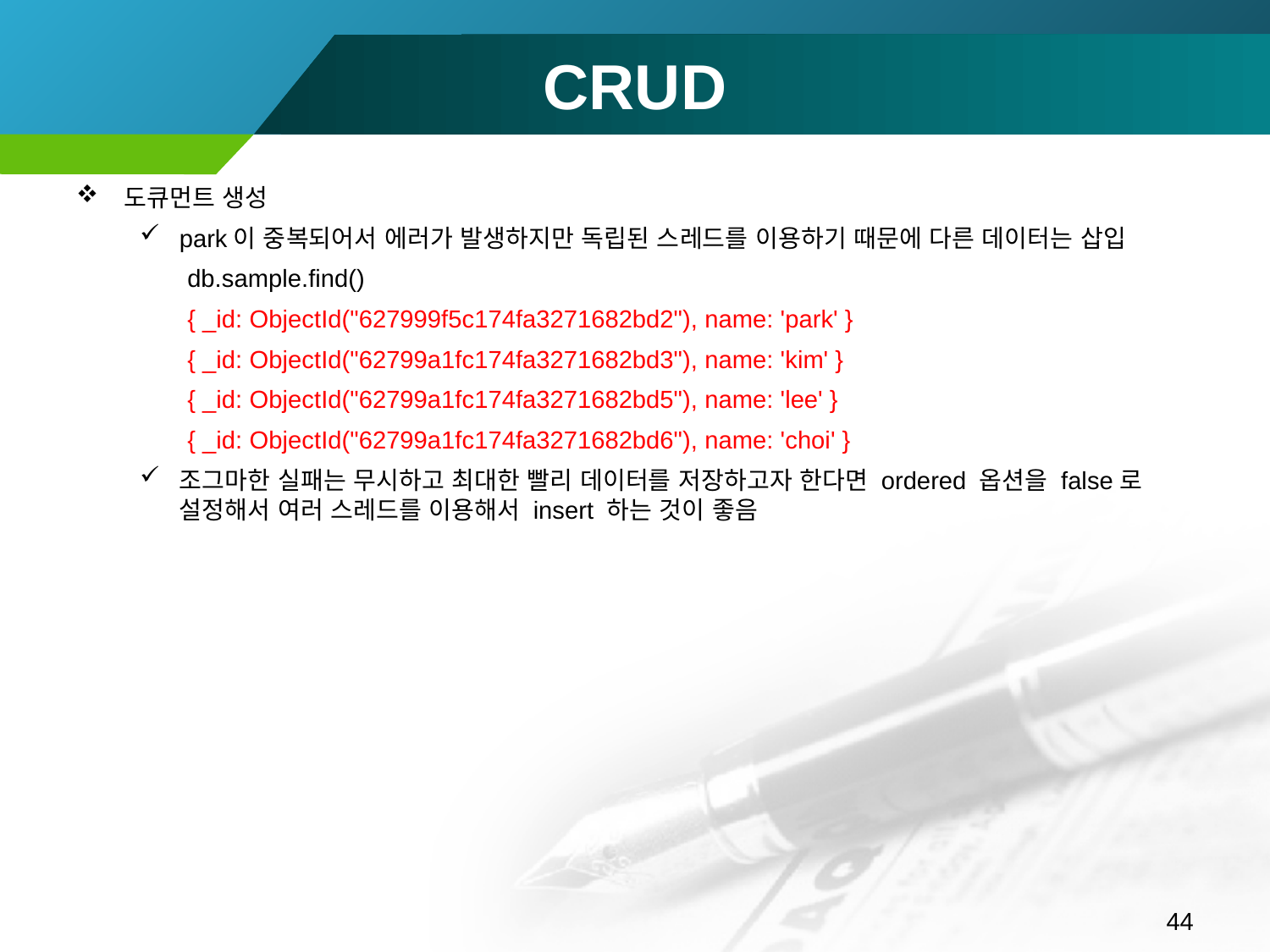

# CRUD
도큐먼트 생성
park이 중복되어서 에러가 발생하지만 독립된 스레드를 이용하기 때문에 다른 데이터는 삽입
db.sample.find()
{ _id: ObjectId("627999f5c174fa3271682bd2"), name: 'park' }
{ _id: ObjectId("62799a1fc174fa3271682bd3"), name: 'kim' }
{ _id: ObjectId("62799a1fc174fa3271682bd5"), name: 'lee' }
{ _id: ObjectId("62799a1fc174fa3271682bd6"), name: 'choi' }
조그마한 실패는 무시하고 최대한 빨리 데이터를 저장하고자 한다면 ordered 옵션을 false로 설정해서 여러 스레드를 이용해서 insert 하는 것이 좋음
44